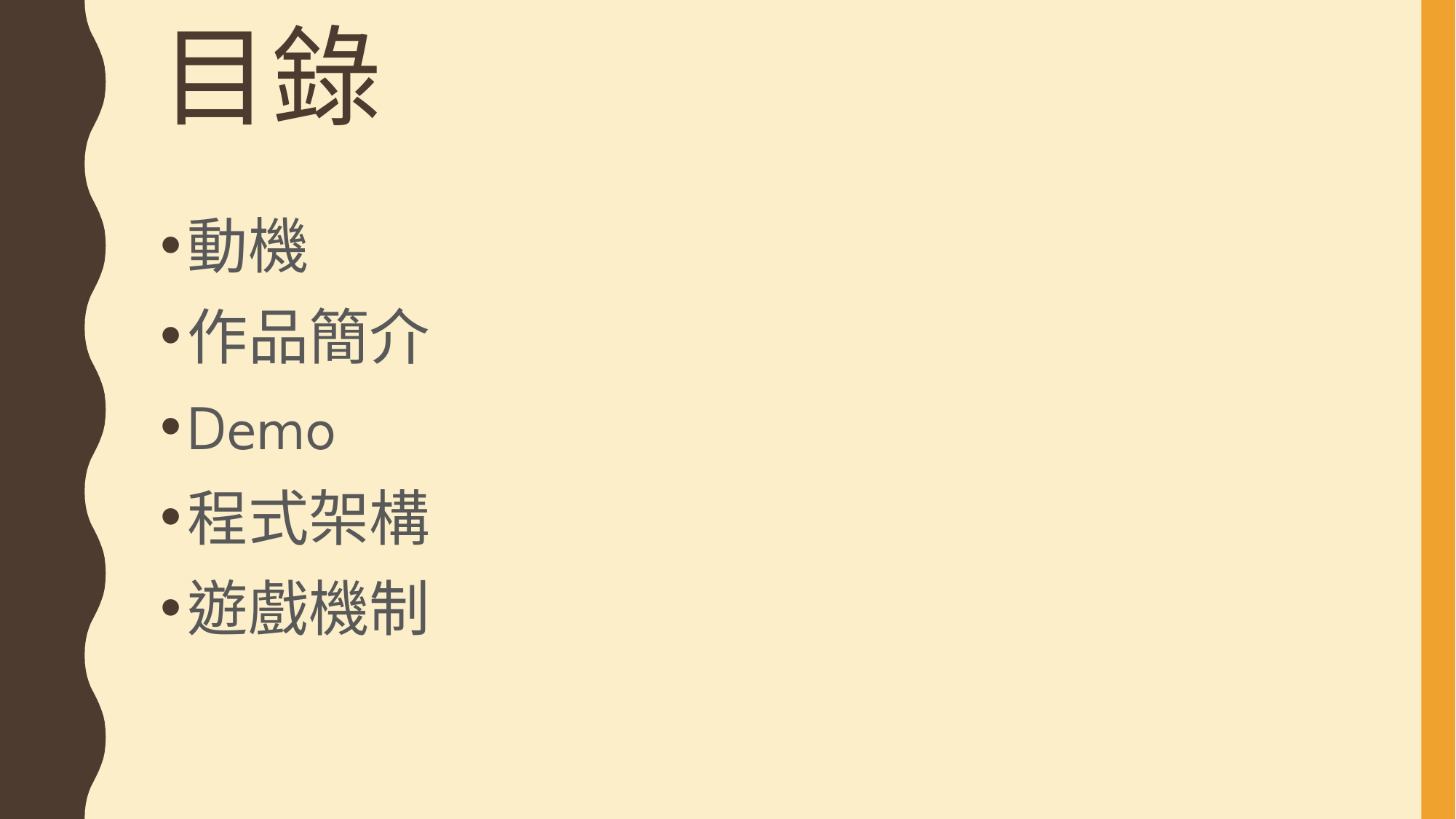

# 目錄
動機
作品簡介
Demo
程式架構
遊戲機制